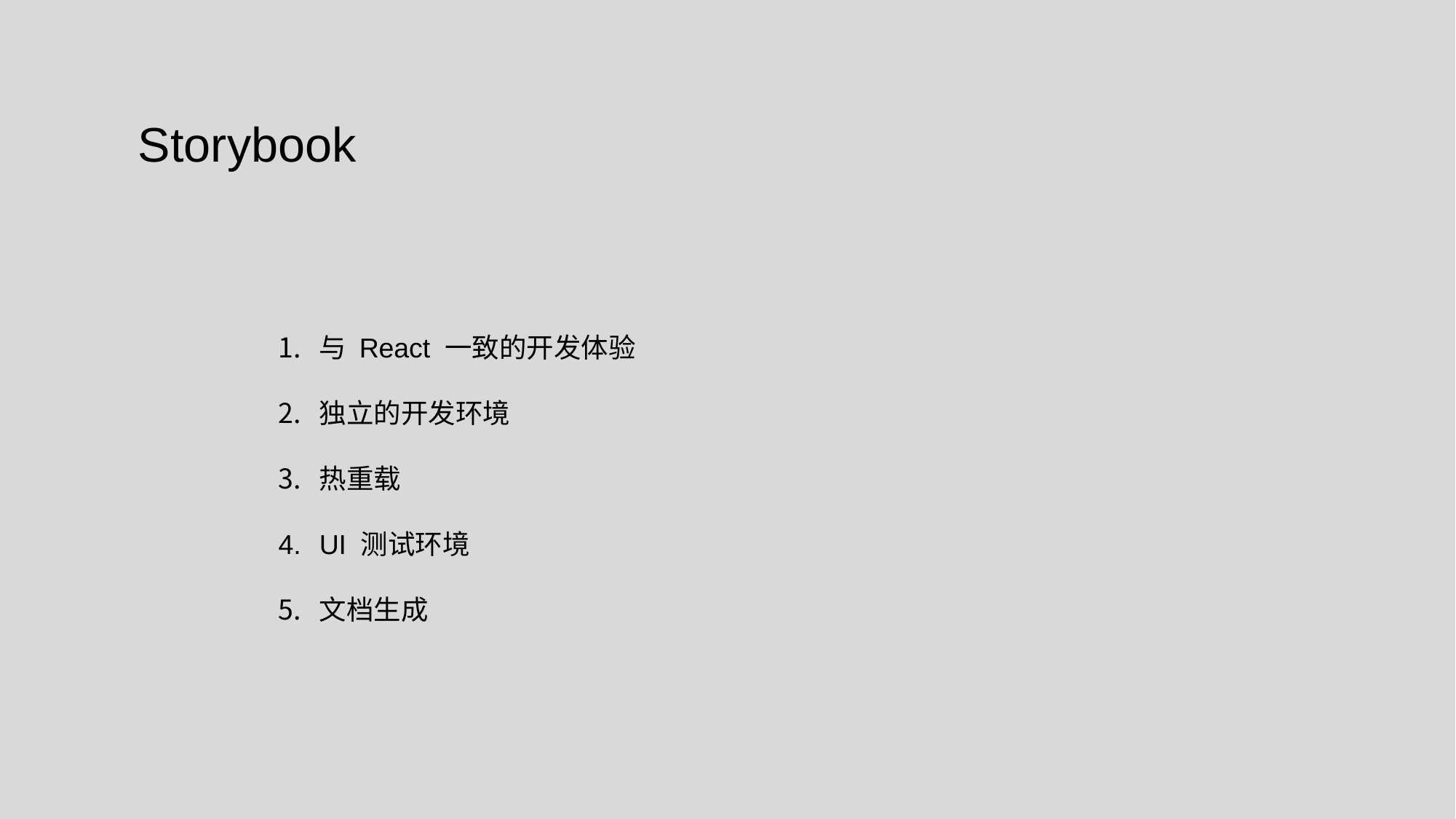

Storybook
与 React 一致的开发体验

独立的开发环境

热重载

UI 测试环境

文档生成